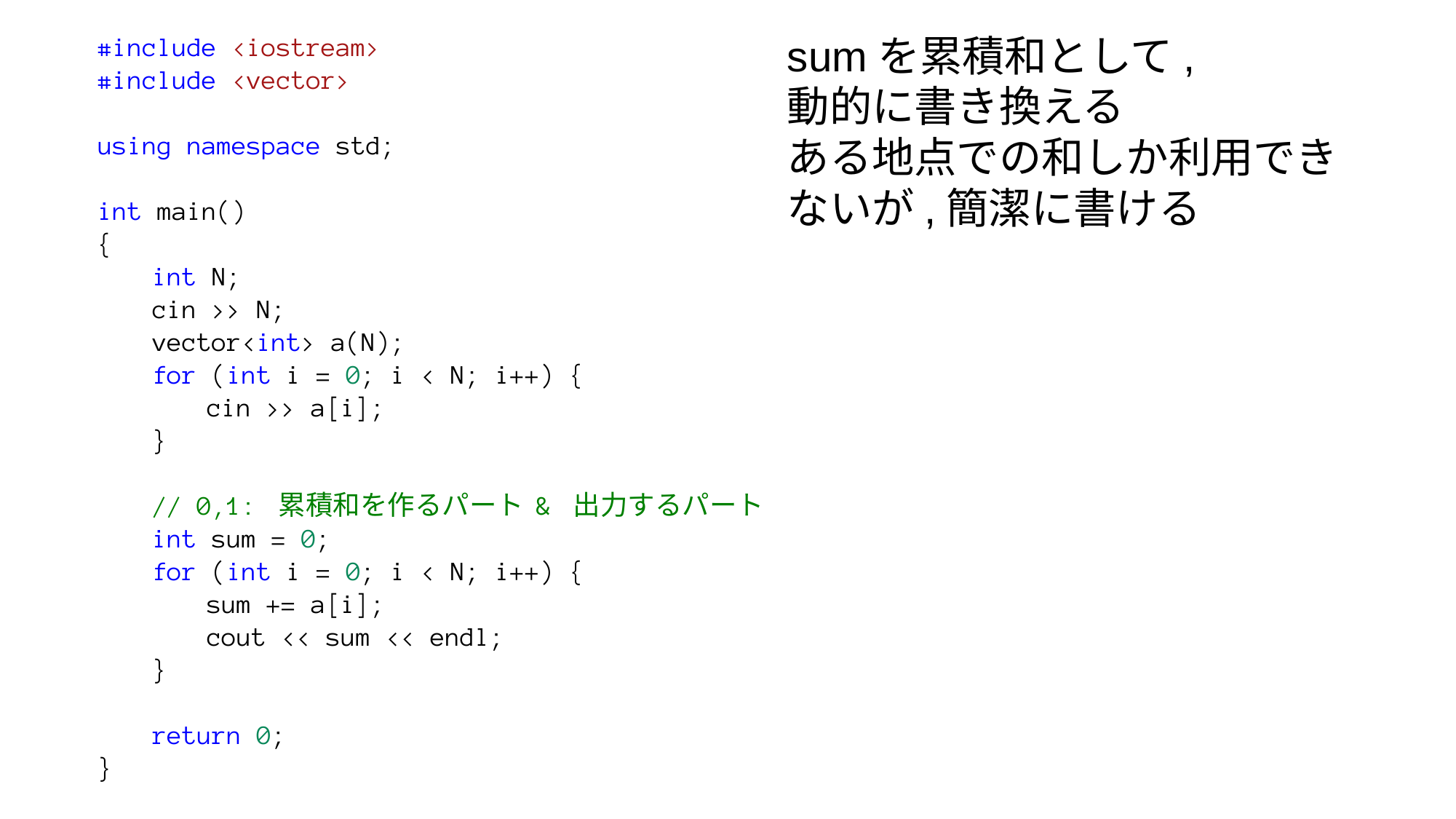

#include <iostream>
#include <vector>
using namespace std;
int main()
{
int N;
cin >> N;
vector<int> a(N);
for (int i = 0; i < N; i++) {
cin >> a[i];
}
// 0,1: 累積和を作るパート & 出力するパート
int sum = 0;
for (int i = 0; i < N; i++) {
sum += a[i];
cout << sum << endl;
}
return 0;
}
sumを累積和として,
動的に書き換える
ある地点での和しか利用できないが,簡潔に書ける